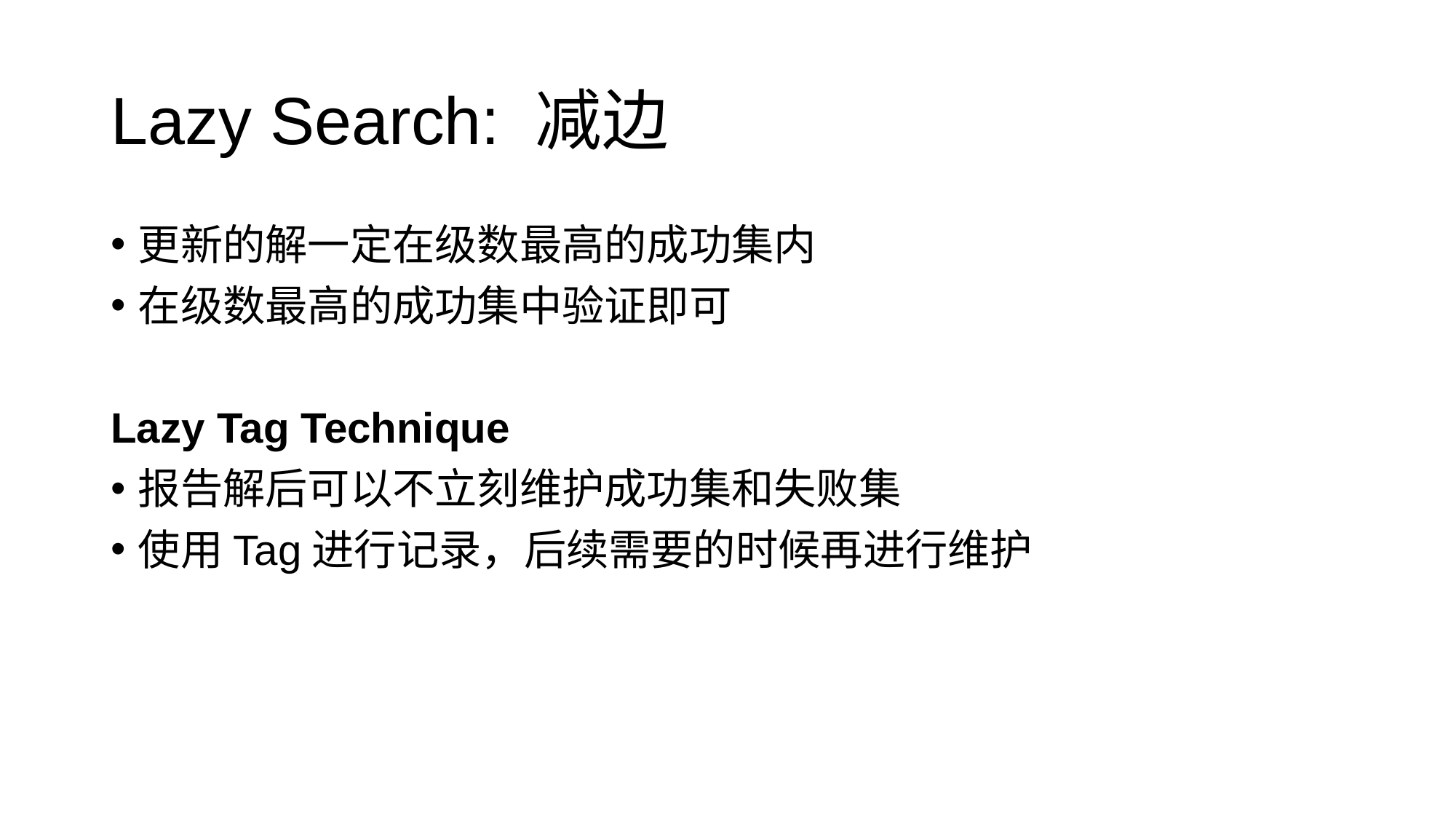

# Lazy Search: 减边
更新的解一定在级数最高的成功集内
在级数最高的成功集中验证即可

Lazy Tag Technique
报告解后可以不立刻维护成功集和失败集
使用Tag进行记录，后续需要的时候再进行维护